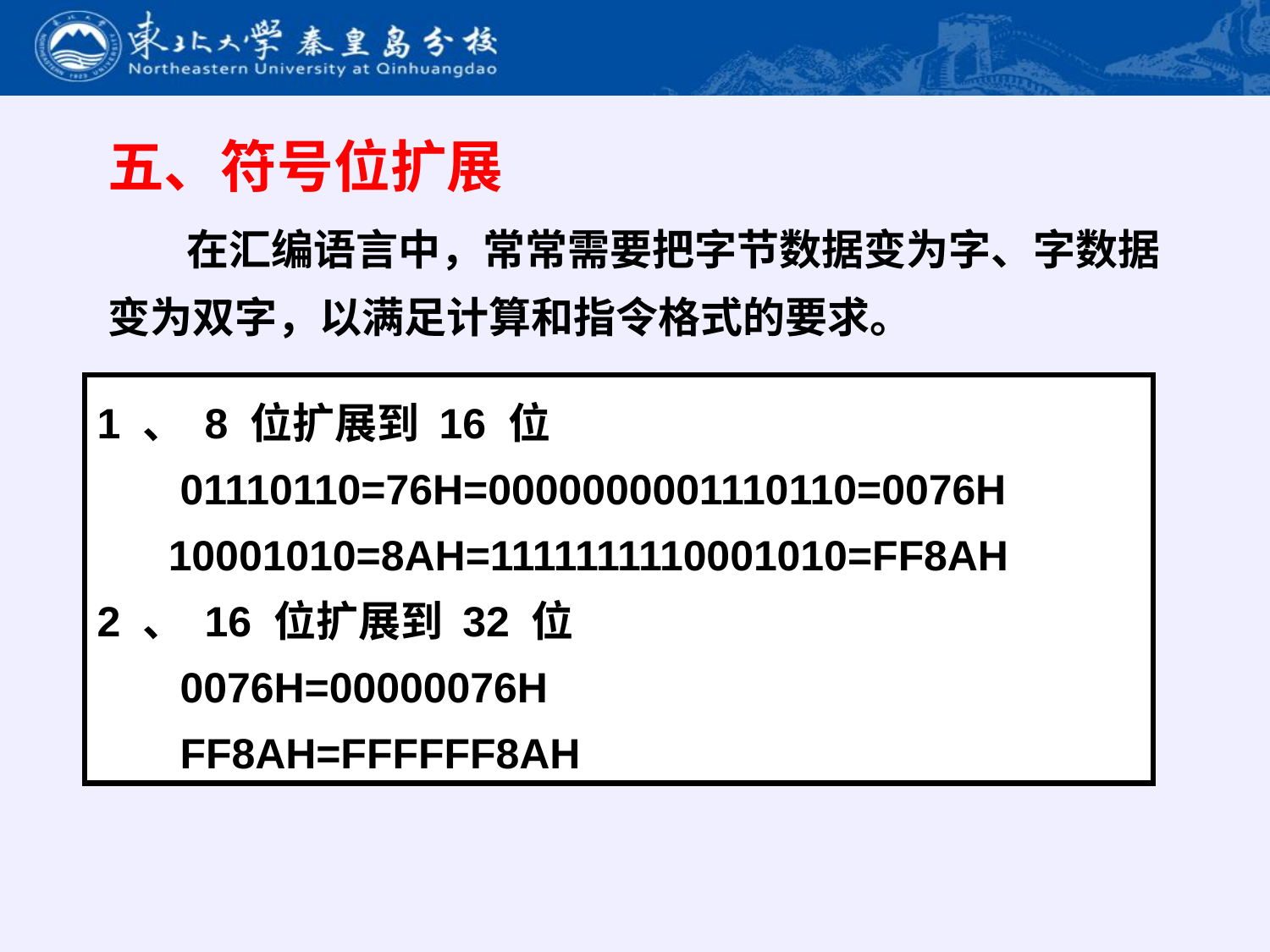

五、符号位扩展
      在汇编语言中，常常需要把字节数据变为字、字数据变为双字，以满足计算和指令格式的要求。
1 、 8 位扩展到 16 位
       01110110=76H=0000000001110110=0076H
      10001010=8AH=1111111110001010=FF8AH
2 、 16 位扩展到 32 位
       0076H=00000076H
       FF8AH=FFFFFF8AH